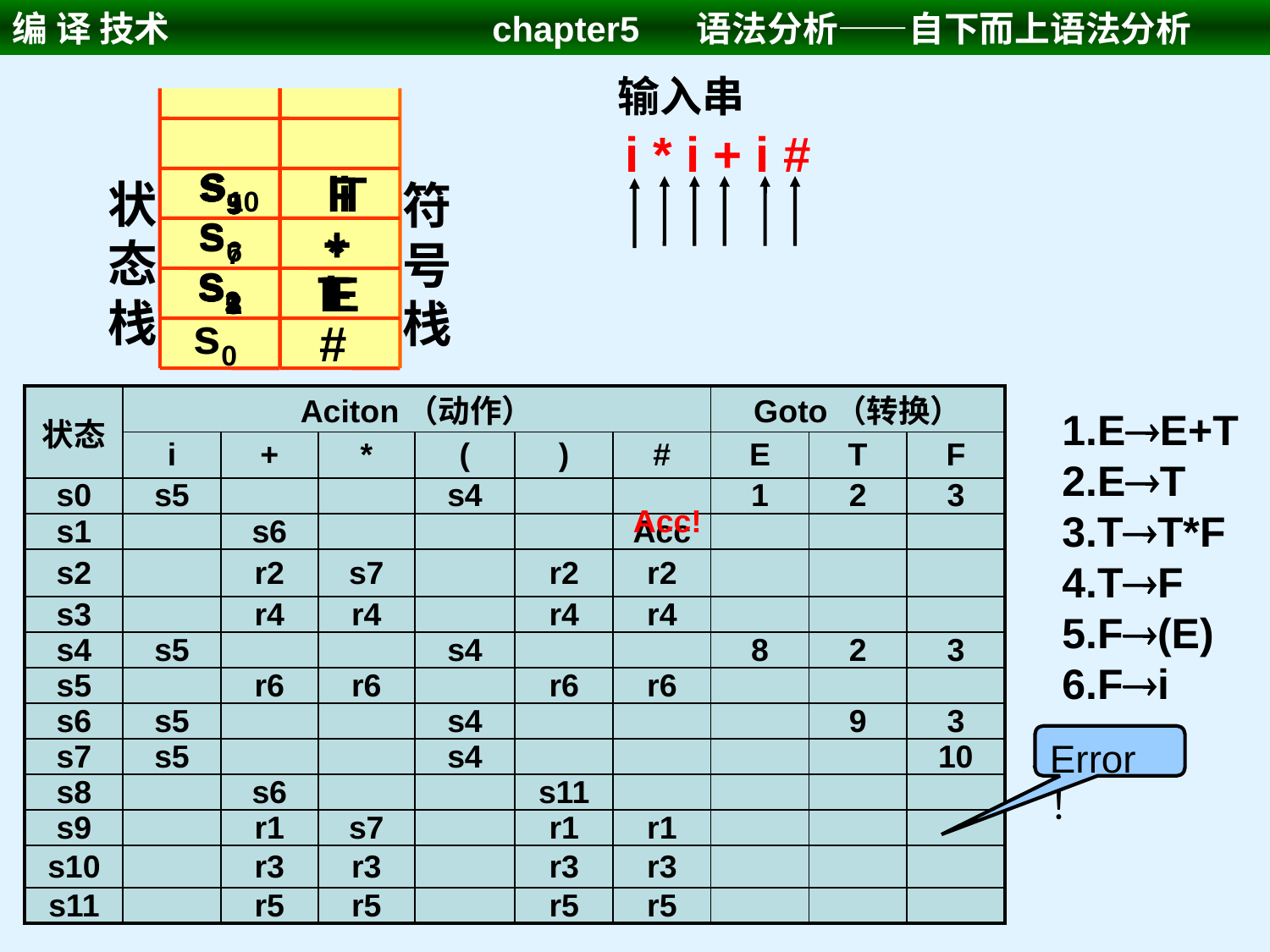

输入串

状
态
栈

符
号
栈
i * i + i #
s10
s5
s5
s3
s9
i
F
F
T
i

s6
s7
+
*
s2
s5
s1
s3
s2
s1
T
E
F
T
i
E
s0
#
| 状态 | Aciton（动作） |  |  |  |  |  | Goto（转换） |  |  |
| --- | --- | --- | --- | --- | --- | --- | --- | --- | --- |
|  | i | + | \* | ( | ) | # | E | T | F |
| s0 | s5 |  |  | s4 |  |  | 1 | 2 | 3 |
| s1 |  | s6 |  |  |  | Acc |  |  |  |
| s2 |  | r2 | s7 |  | r2 | r2 |  |  |  |
| s3 |  | r4 | r4 |  | r4 | r4 |  |  |  |
| s4 | s5 |  |  | s4 |  |  | 8 | 2 | 3 |
| s5 |  | r6 | r6 |  | r6 | r6 |  |  |  |
| s6 | s5 |  |  | s4 |  |  |  | 9 | 3 |
| s7 | s5 |  |  | s4 |  |  |  |  | 10 |
| s8 |  | s6 |  |  | s11 |  |  |  |  |
| s9 |  | r1 | s7 |  | r1 | r1 |  |  |  |
| s10 |  | r3 | r3 |  | r3 | r3 |  |  |  |
| s11 |  | r5 | r5 |  | r5 | r5 |  |  |  |
1.E→E+T
2.E→T
3.T→T*F
4.T→F
5.F→(E)
6.F→i
Acc!
Error！